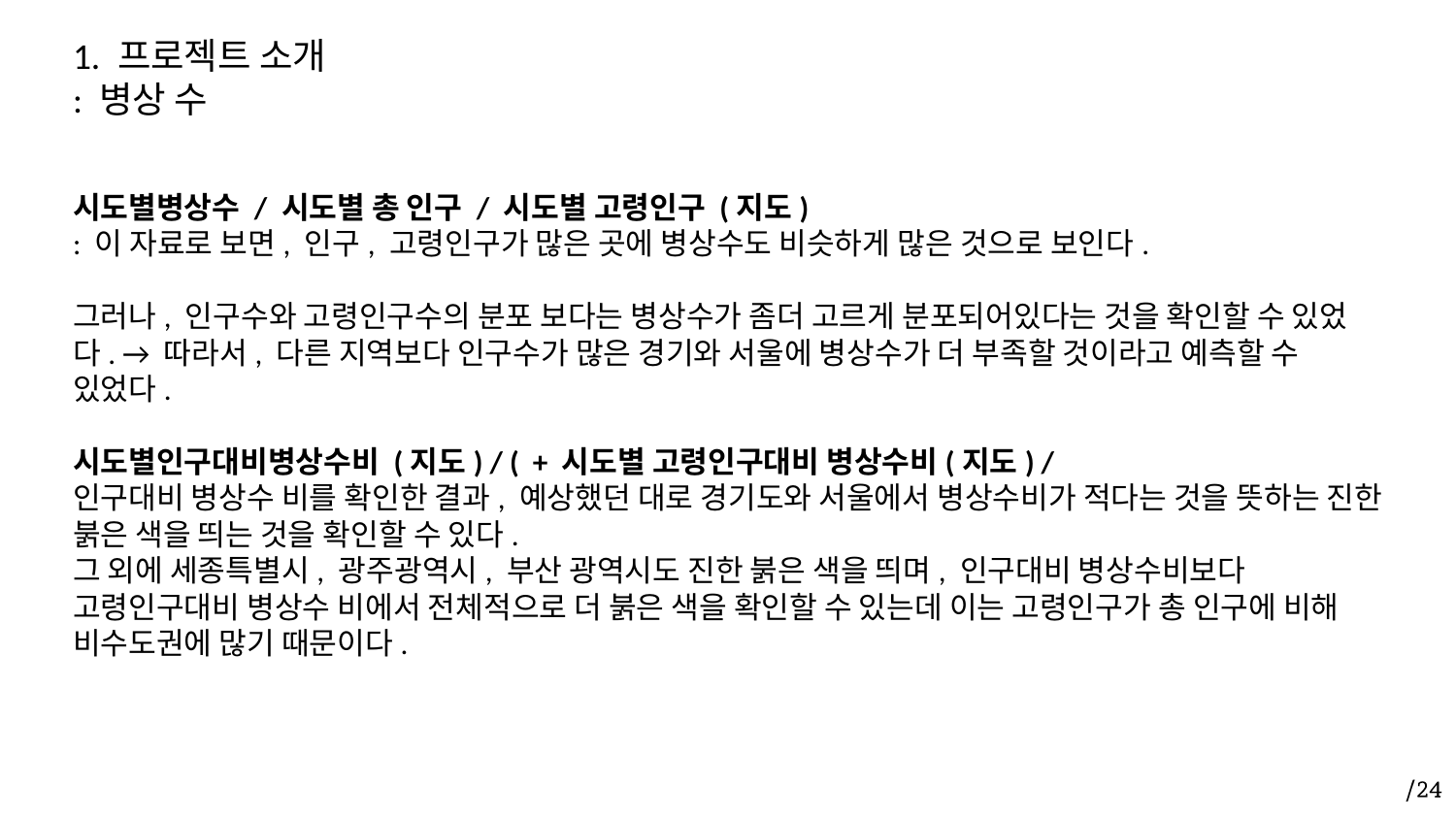

# 1. 프로젝트 소개 : 병상 수
시도별병상수 / 시도별 총 인구 / 시도별 고령인구 (지도)
: 이 자료로 보면, 인구, 고령인구가 많은 곳에 병상수도 비슷하게 많은 것으로 보인다.

그러나, 인구수와 고령인구수의 분포 보다는 병상수가 좀더 고르게 분포되어있다는 것을 확인할 수 있었다. → 따라서, 다른 지역보다 인구수가 많은 경기와 서울에 병상수가 더 부족할 것이라고 예측할 수 있었다.

시도별인구대비병상수비 (지도) / (  + 시도별 고령인구대비 병상수비(지도) /
인구대비 병상수 비를 확인한 결과, 예상했던 대로 경기도와 서울에서 병상수비가 적다는 것을 뜻하는 진한 붉은 색을 띄는 것을 확인할 수 있다.
그 외에 세종특별시, 광주광역시, 부산 광역시도 진한 붉은 색을 띄며, 인구대비 병상수비보다 고령인구대비 병상수 비에서 전체적으로 더 붉은 색을 확인할 수 있는데 이는 고령인구가 총 인구에 비해 비수도권에 많기 때문이다.